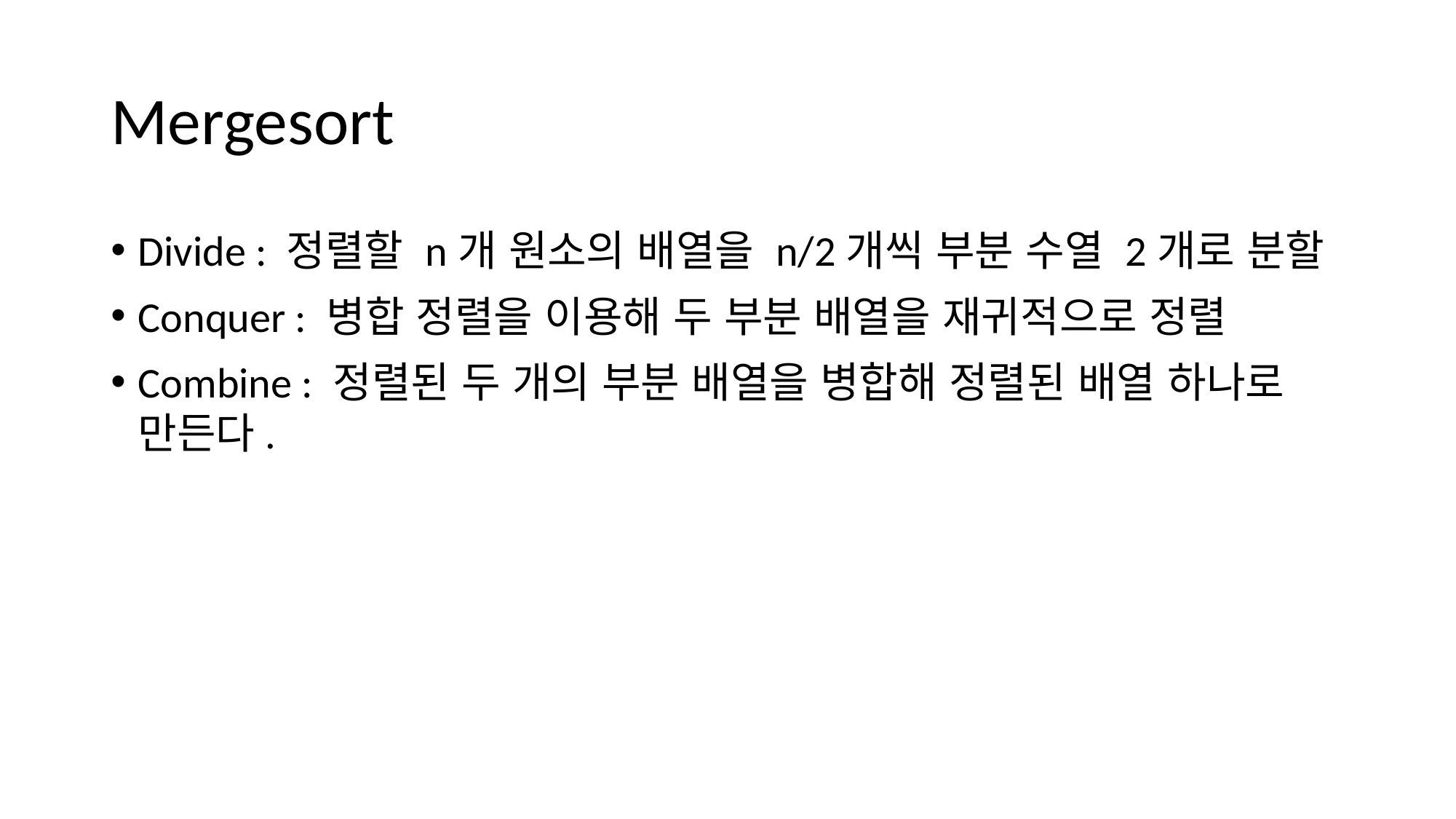

# Mergesort
Divide : 정렬할 n개 원소의 배열을 n/2개씩 부분 수열 2개로 분할
Conquer : 병합 정렬을 이용해 두 부분 배열을 재귀적으로 정렬
Combine : 정렬된 두 개의 부분 배열을 병합해 정렬된 배열 하나로 만든다.